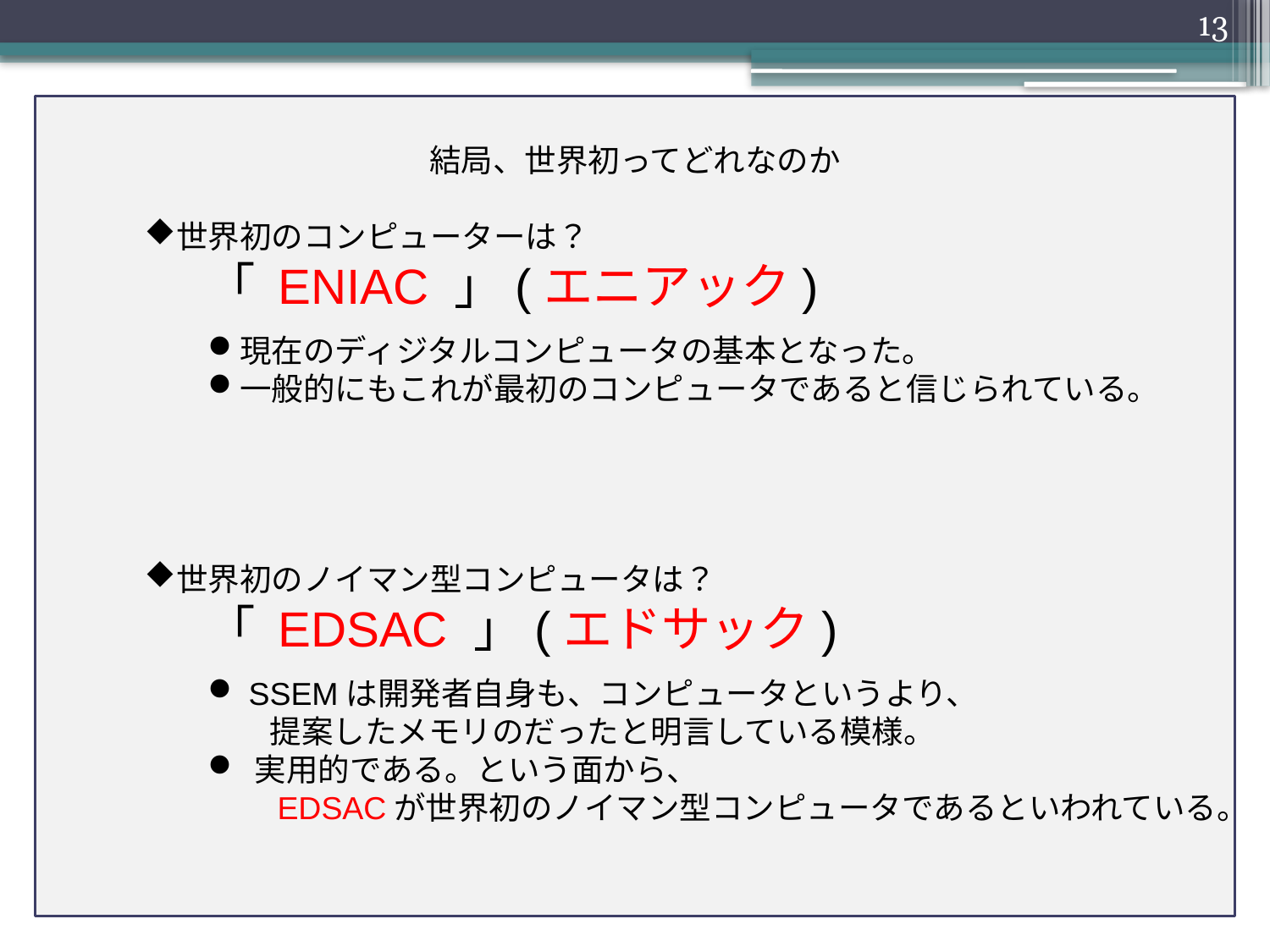

13
# ちょっと待って...
結局、世界初ってどれなのか
世界初のコンピューターは？
　「 ENIAC 」(エニアック)
現在のディジタルコンピュータの基本となった。
一般的にもこれが最初のコンピュータであると信じられている。

世界初のノイマン型コンピュータは？
　「 EDSAC 」(エドサック)
 SSEMは開発者自身も、コンピュータというより、
　提案したメモリのだったと明言している模様。
 実用的である。という面から、
　EDSACが世界初のノイマン型コンピュータであるといわれている。
EDVACはプログラム内蔵方式が初めて取り入れられたコンピュータである
EDVACより先に「 EDSAC 」が稼働に成功している。
SSEMは世界初のプログラム内蔵式コンピュータである。
「世界初のプログラム内蔵方式コンピューター」が複数ある。
矛盾していますね...
これらの登場もほとんど同時期のようです。
歴史の闇が垣間見えますね... いろいろ調べましたが、
各所で「世界初」が異なります。
| 名称 | 稼働開始 | 特徴 |
| --- | --- | --- |
| EDVAC | 1950年 | 発想の面では世界初 |
| EDSAC | 1949年5月 | 稼働はEDVACより先 |
| SSEM | 1948年6月 | 稼働は世界初だが、 メモリが少なく、実用的でない。 |